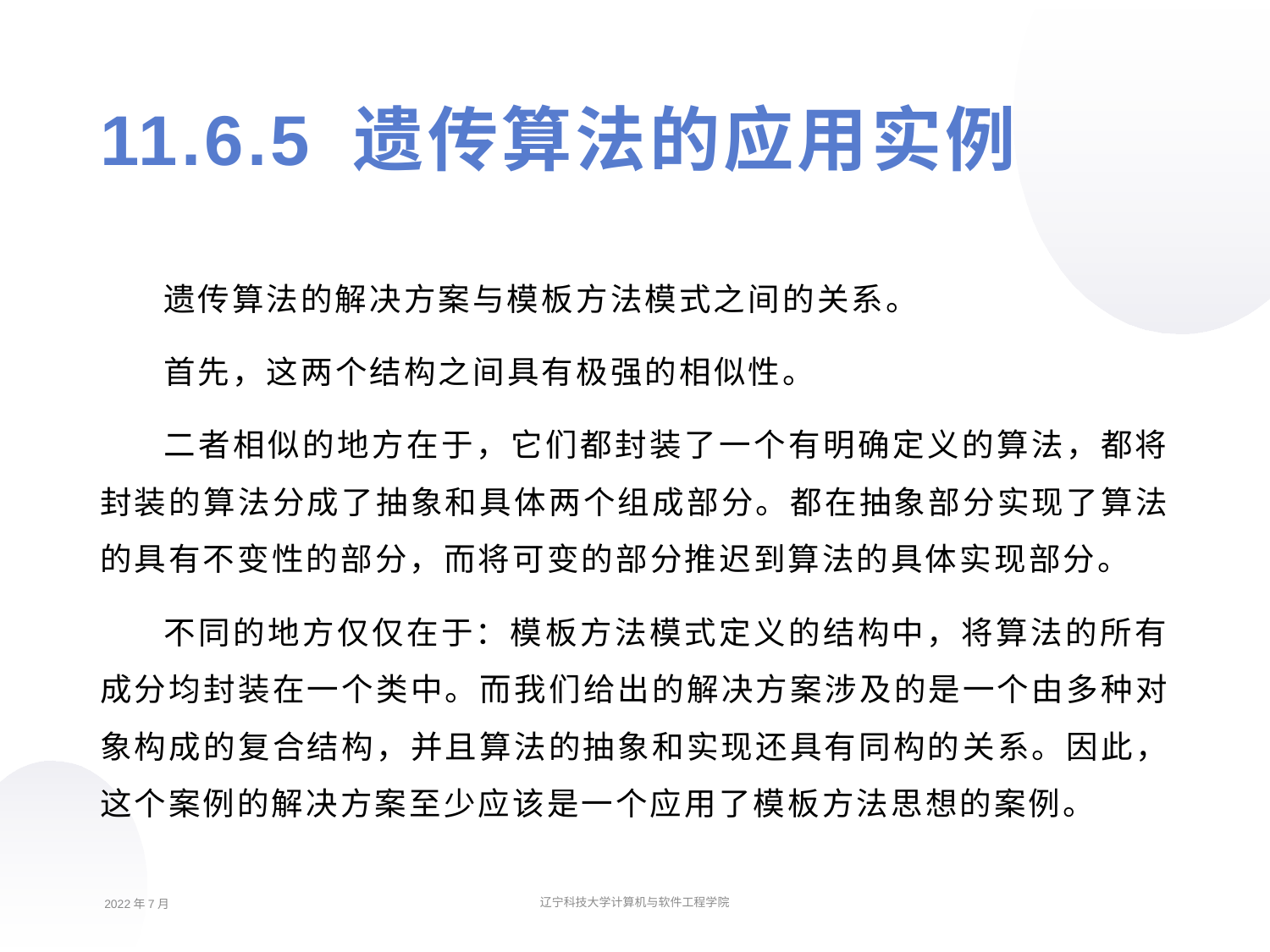

11.6.5 遗传算法的应用实例
遗传算法的解决方案与模板方法模式之间的关系。
首先，这两个结构之间具有极强的相似性。
二者相似的地方在于，它们都封装了一个有明确定义的算法，都将封装的算法分成了抽象和具体两个组成部分。都在抽象部分实现了算法的具有不变性的部分，而将可变的部分推迟到算法的具体实现部分。
不同的地方仅仅在于：模板方法模式定义的结构中，将算法的所有成分均封装在一个类中。而我们给出的解决方案涉及的是一个由多种对象构成的复合结构，并且算法的抽象和实现还具有同构的关系。因此，这个案例的解决方案至少应该是一个应用了模板方法思想的案例。

2022年7月
辽宁科技大学计算机与软件工程学院
196